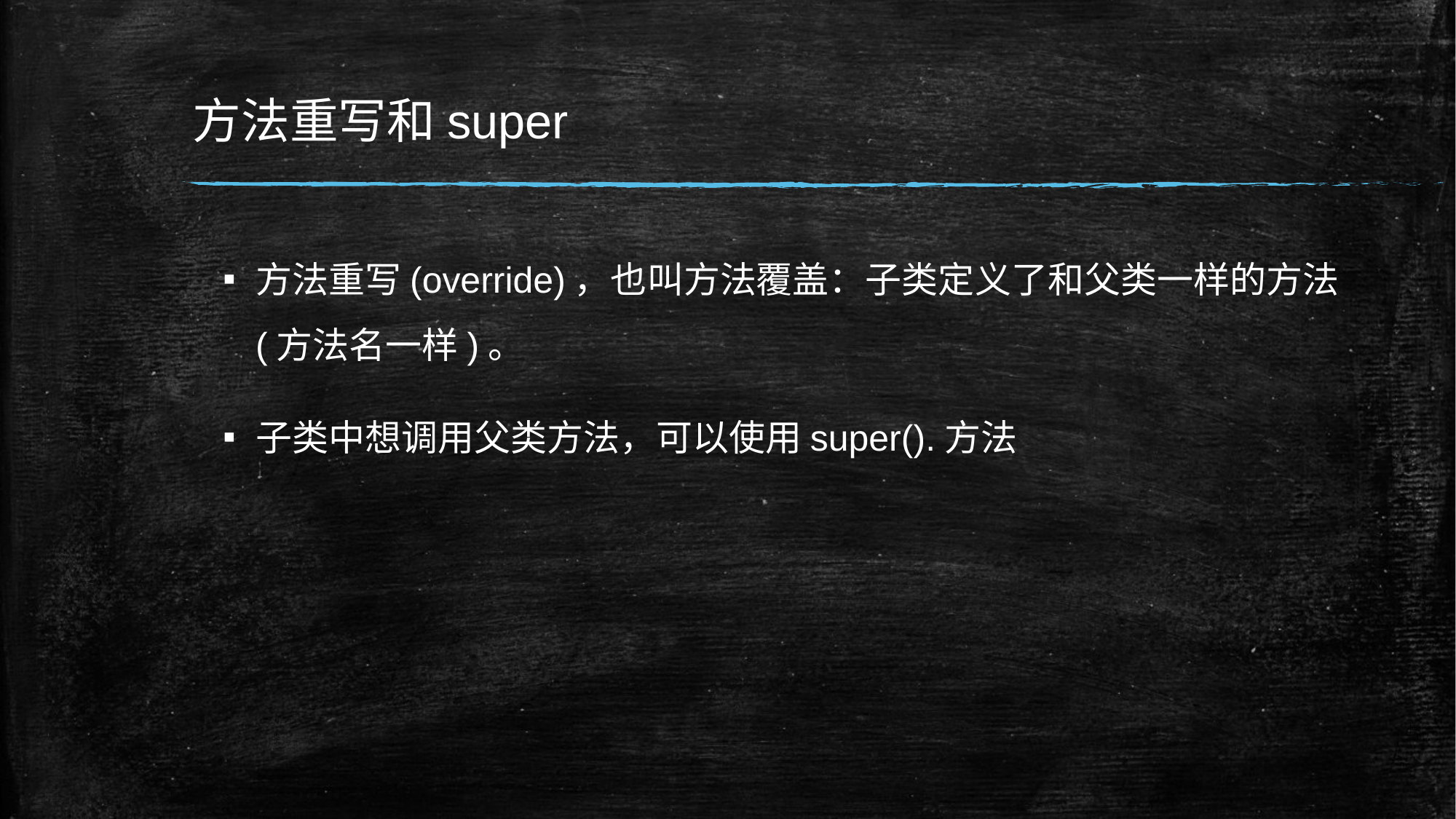

# 方法重写和super
方法重写(override)，也叫方法覆盖：子类定义了和父类一样的方法(方法名一样)。
子类中想调用父类方法，可以使用super().方法